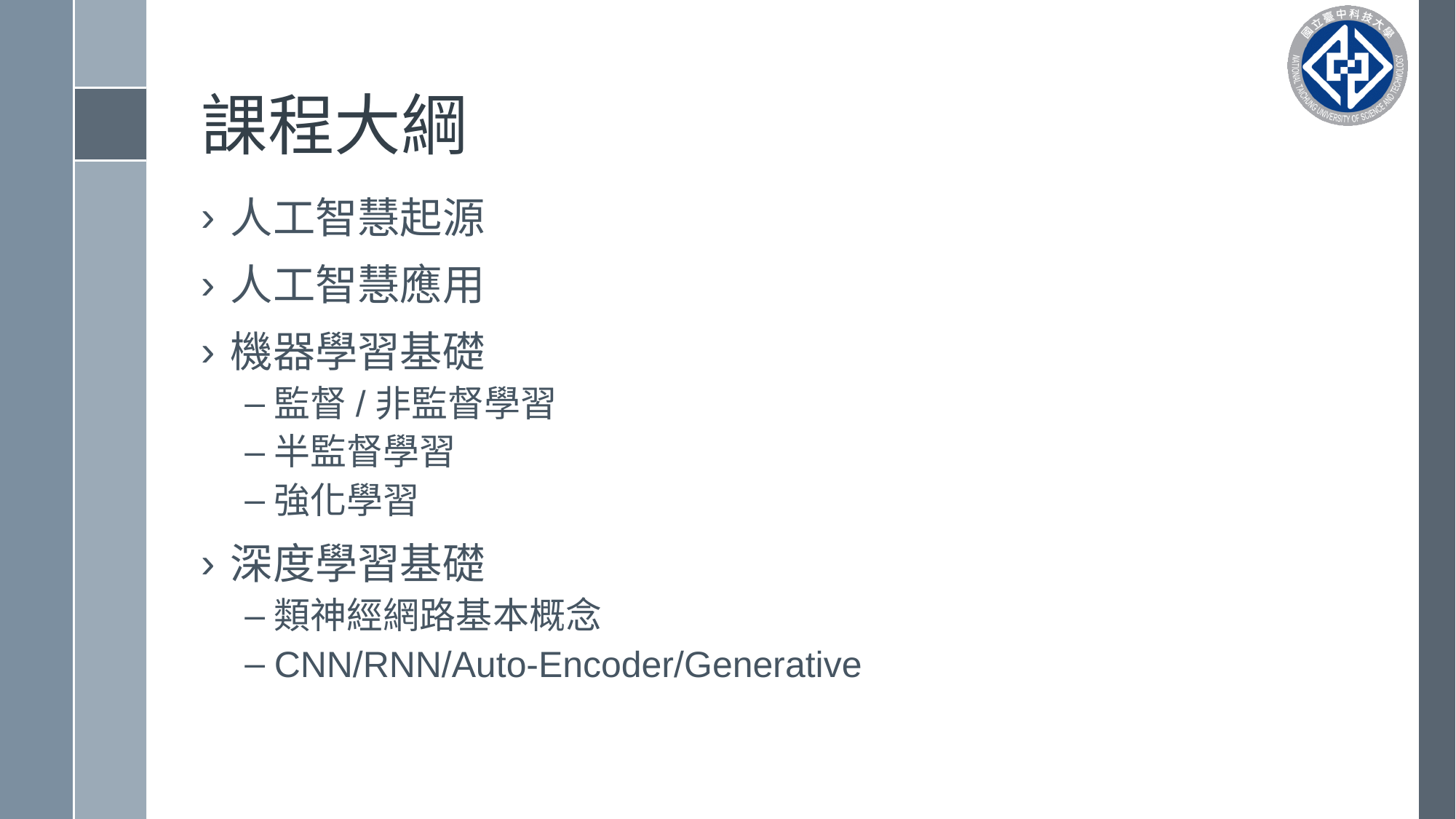

# 課程大綱
人工智慧起源
人工智慧應用
機器學習基礎
監督/非監督學習
半監督學習
強化學習
深度學習基礎
類神經網路基本概念
CNN/RNN/Auto-Encoder/Generative